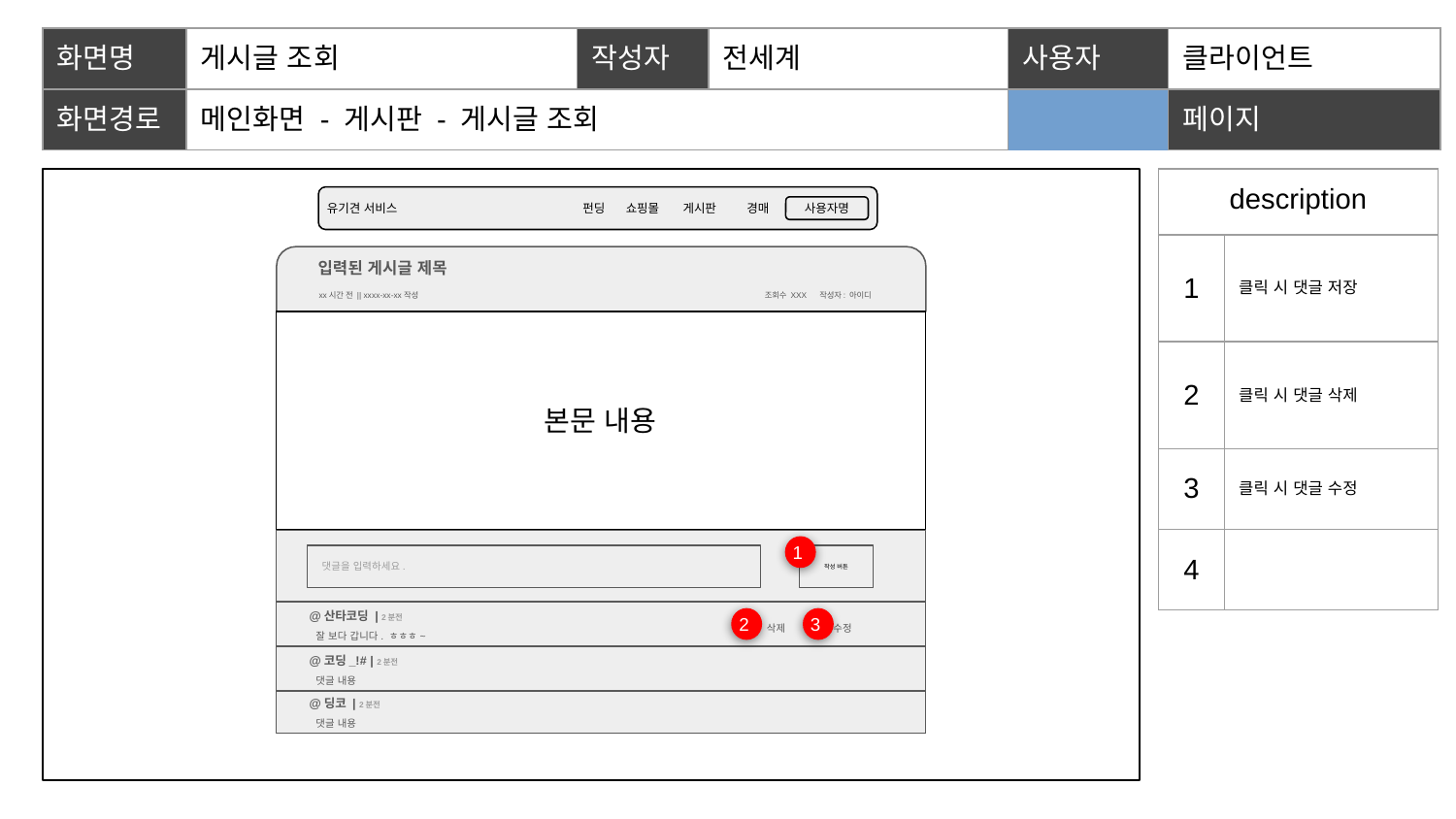

| 화면명 | 게시글 조회 | 작성자 | 전세계 |  | 사용자 | 클라이언트 |
| --- | --- | --- | --- | --- | --- | --- |
| 화면경로 | 메인화면 - 게시판 - 게시글 조회 |  |  |  | 페이지 | 21 |

| description |  |
| --- | --- |
| 1 | 클릭 시 댓글 저장 |
| 2 | 클릭 시 댓글 삭제 |
| 3 | 클릭 시 댓글 수정 |
| 4 |  |

유기견 서비스
펀딩
쇼핑몰
게시판
경매
사용자명

입력된 게시글 제목
xx시간 전 || xxxx-xx-xx작성
조회수 XXX     작성자: 아이디
본문 내용

1
댓글을 입력하세요.
작성 버튼

@산타코딩 | 2분전
2
3
삭제
수정
잘 보다 갑니다. ㅎㅎㅎ~
@코딩_!# | 2분전
댓글 내용
@딩코 | 2분전
댓글 내용